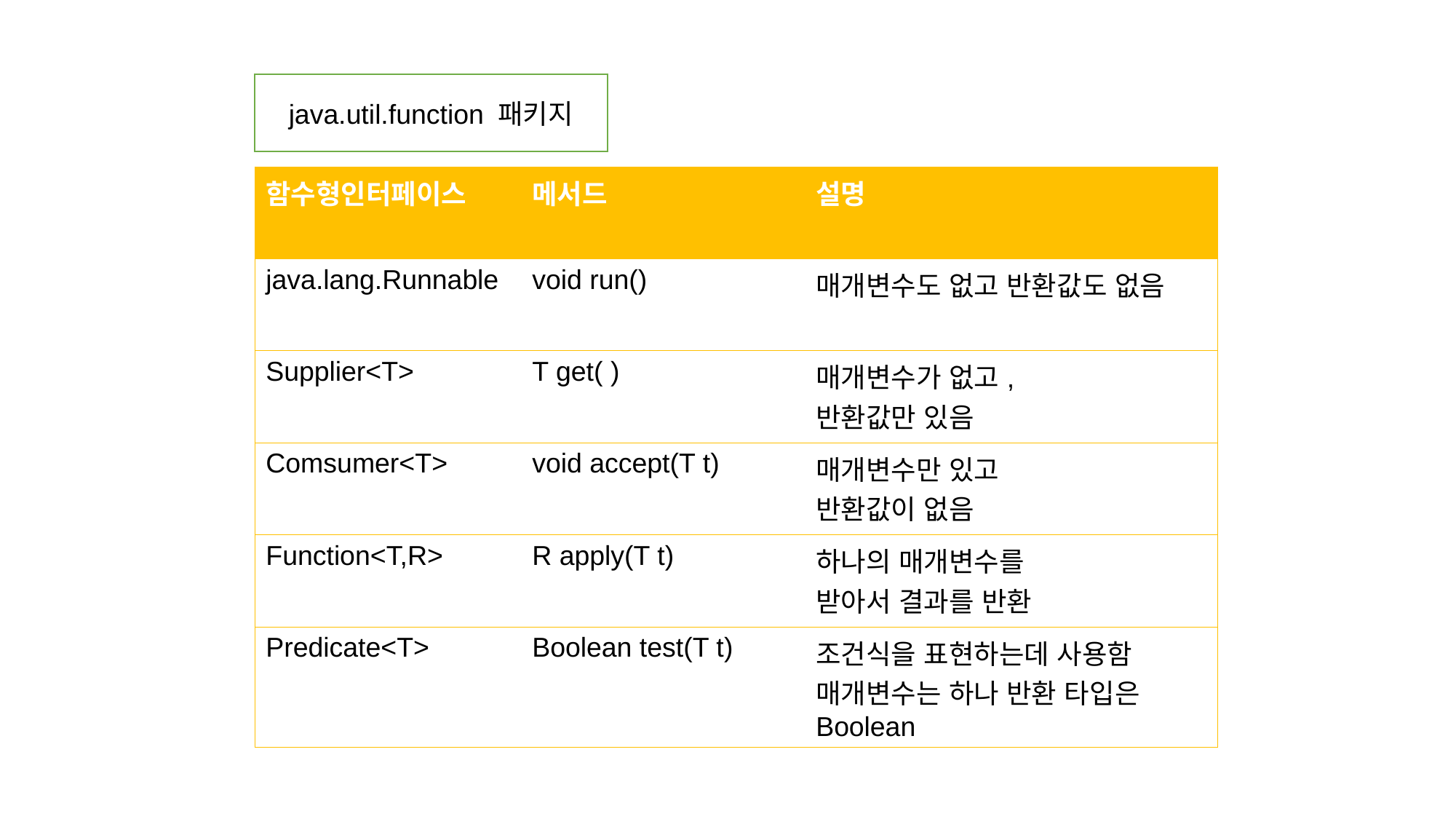

java.util.function 패키지
| 함수형인터페이스 | 메서드 | 설명 |
| --- | --- | --- |
| java.lang.Runnable | void run() | 매개변수도 없고 반환값도 없음 |
| Supplier<T> | T get( ) | 매개변수가 없고, 반환값만 있음 |
| Comsumer<T> | void accept(T t) | 매개변수만 있고 반환값이 없음 |
| Function<T,R> | R apply(T t) | 하나의 매개변수를 받아서 결과를 반환 |
| Predicate<T> | Boolean test(T t) | 조건식을 표현하는데 사용함 매개변수는 하나 반환 타입은 Boolean |